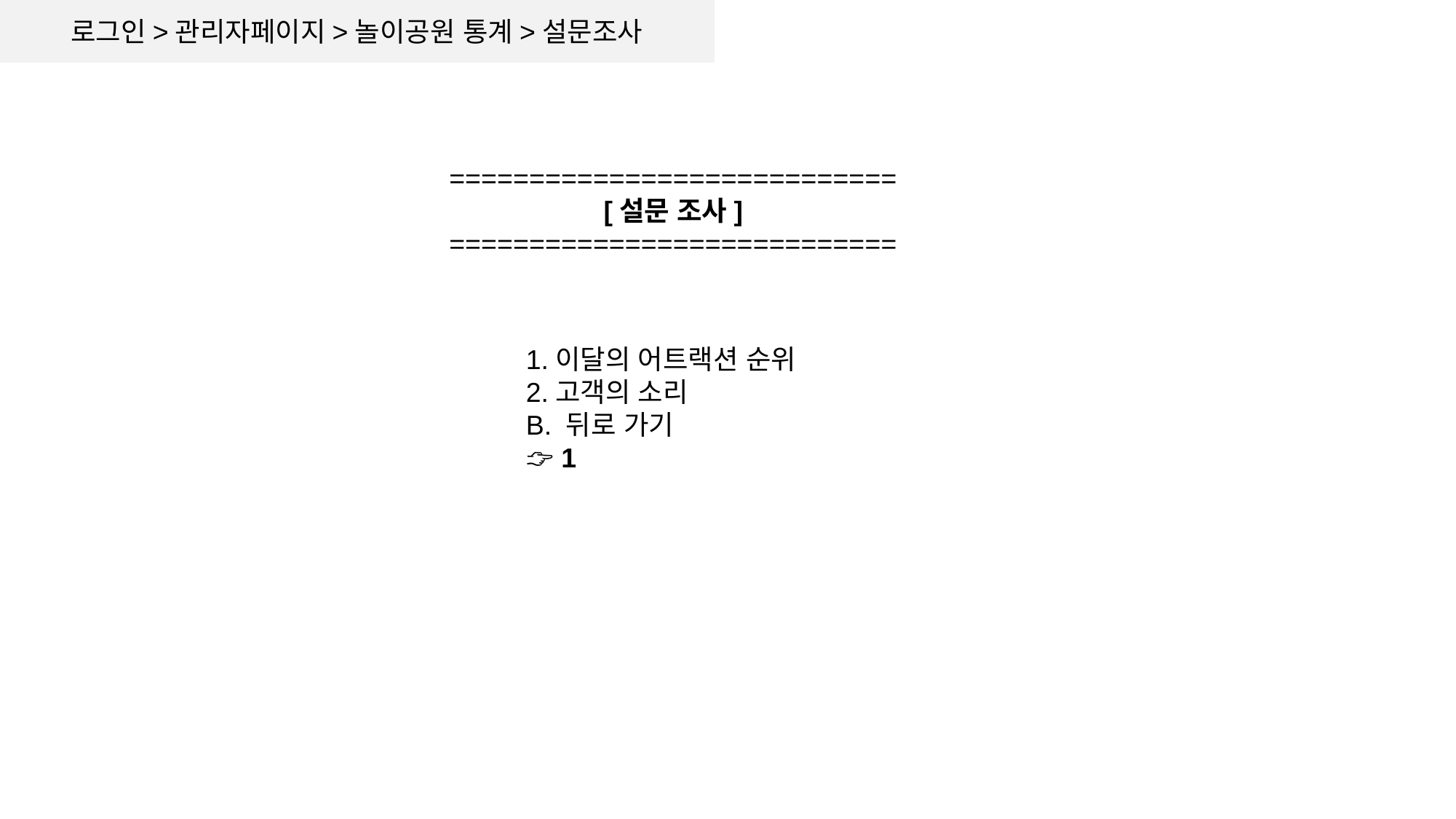

로그인>관리자페이지>놀이공원 통계>설문조사
============================
[설문 조사]
============================
​
1.이달의 어트랙션 순위
2.고객의 소리
B. 뒤로 가기
👉 1